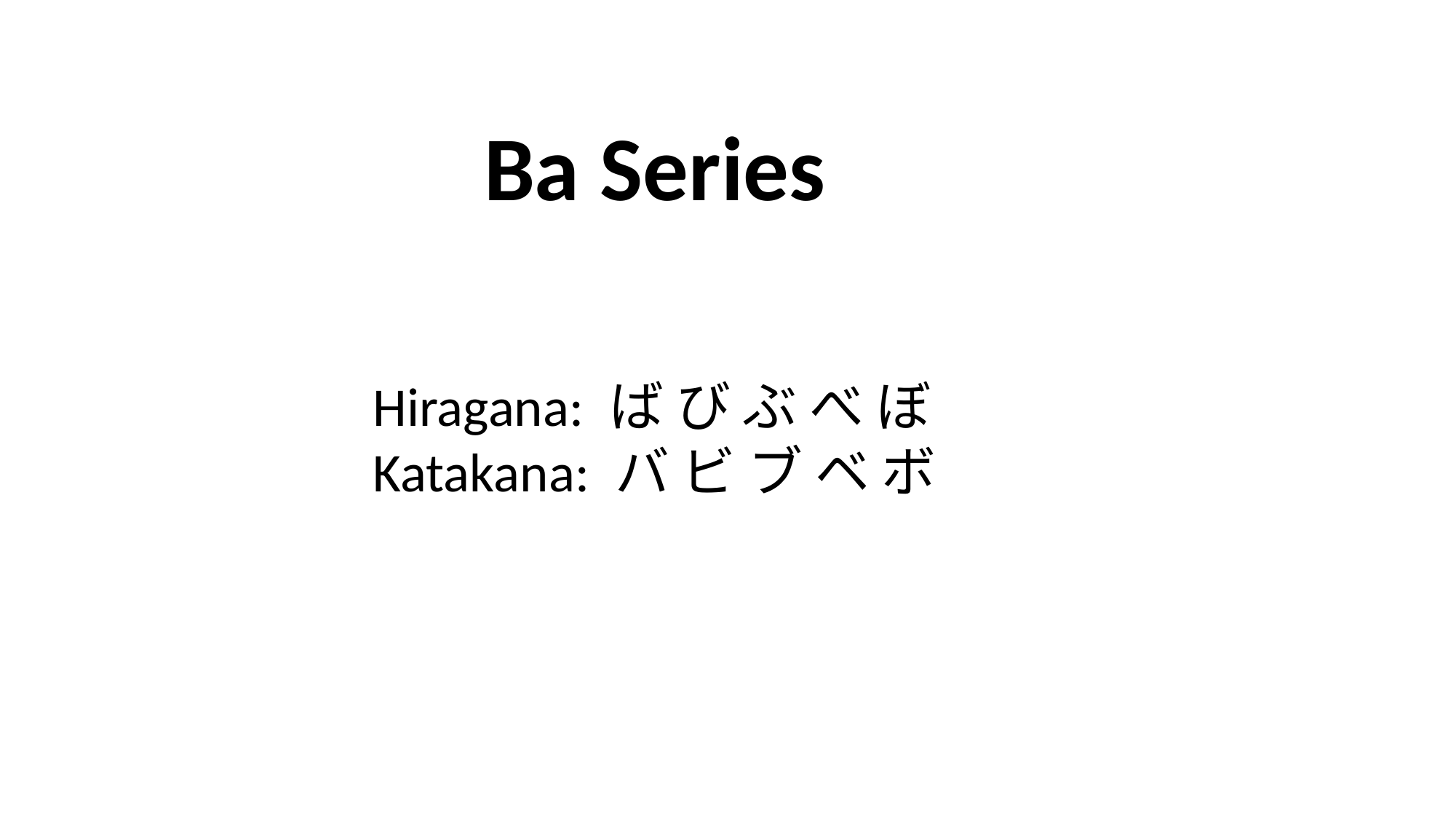

Ba Series
Hiragana: ば び ぶ べ ぼ
Katakana: バ ビ ブ ベ ボ